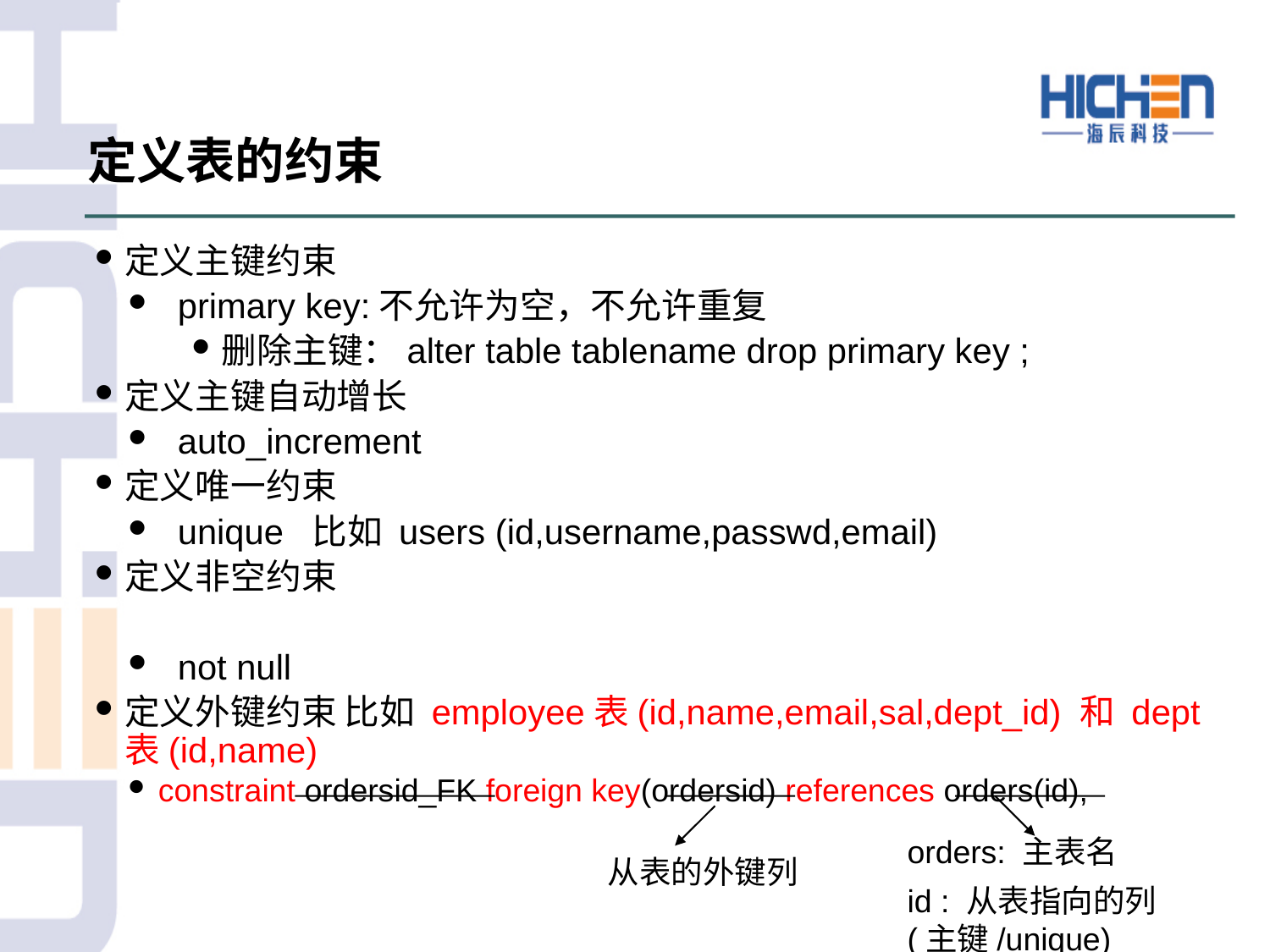

定义表的约束

定义主键约束
  primary key:不允许为空，不允许重复
删除主键：alter table tablename drop primary key ;
定义主键自动增长
  auto_increment
定义唯一约束
  unique  比如 users (id,username,passwd,email)
定义非空约束

  not null
定义外键约束 比如 employee表(id,name,email,sal,dept_id) 和 dept表(id,name)
constraint ordersid_FK foreign key(ordersid) references orders(id),

orders: 主表名
id : 从表指向的列(主键/unique)
从表的外键列